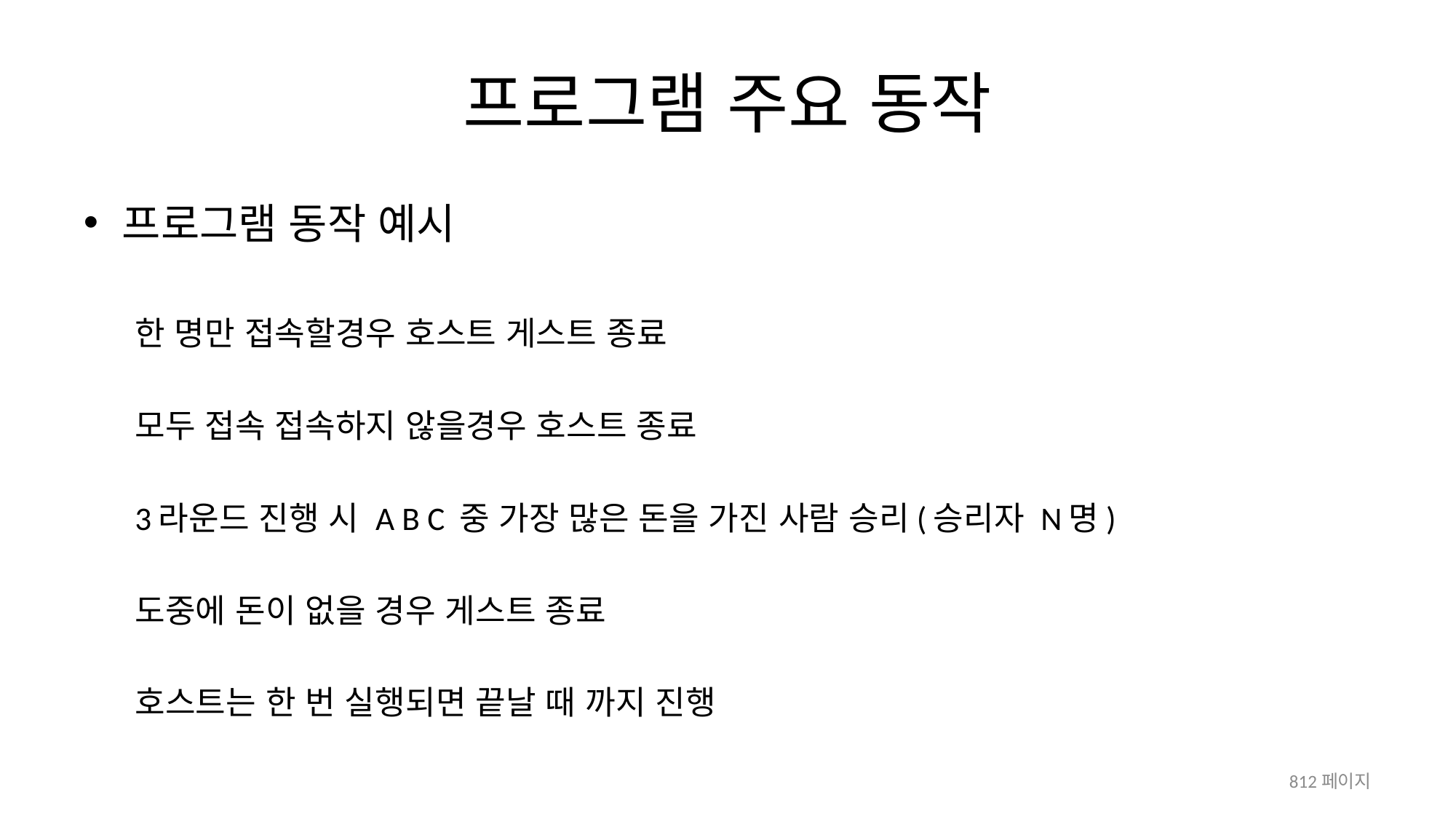

# 프로그램 주요 동작
프로그램 동작 예시

한 명만 접속할경우 호스트 게스트 종료

모두 접속 접속하지 않을경우 호스트 종료

3라운드 진행 시 A B C 중 가장 많은 돈을 가진 사람 승리(승리자 N명)

도중에 돈이 없을 경우 게스트 종료

호스트는 한 번 실행되면 끝날 때 까지 진행
812페이지